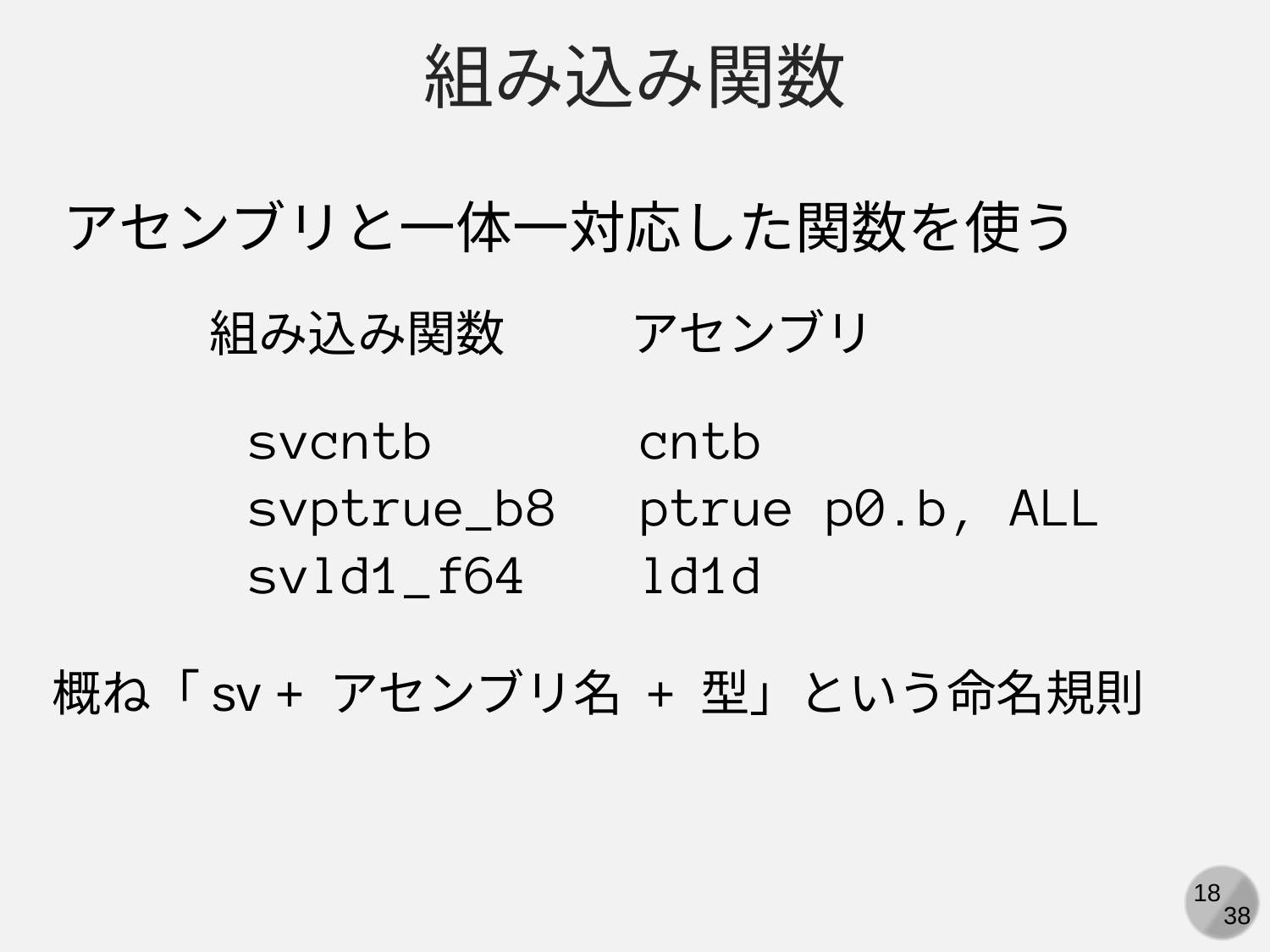

組み込み関数
アセンブリと一体一対応した関数を使う
組み込み関数
アセンブリ
svcntb
svptrue_b8
svld1_f64
cntb
ptrue p0.b, ALL
ld1d
概ね「sv + アセンブリ名 + 型」という命名規則